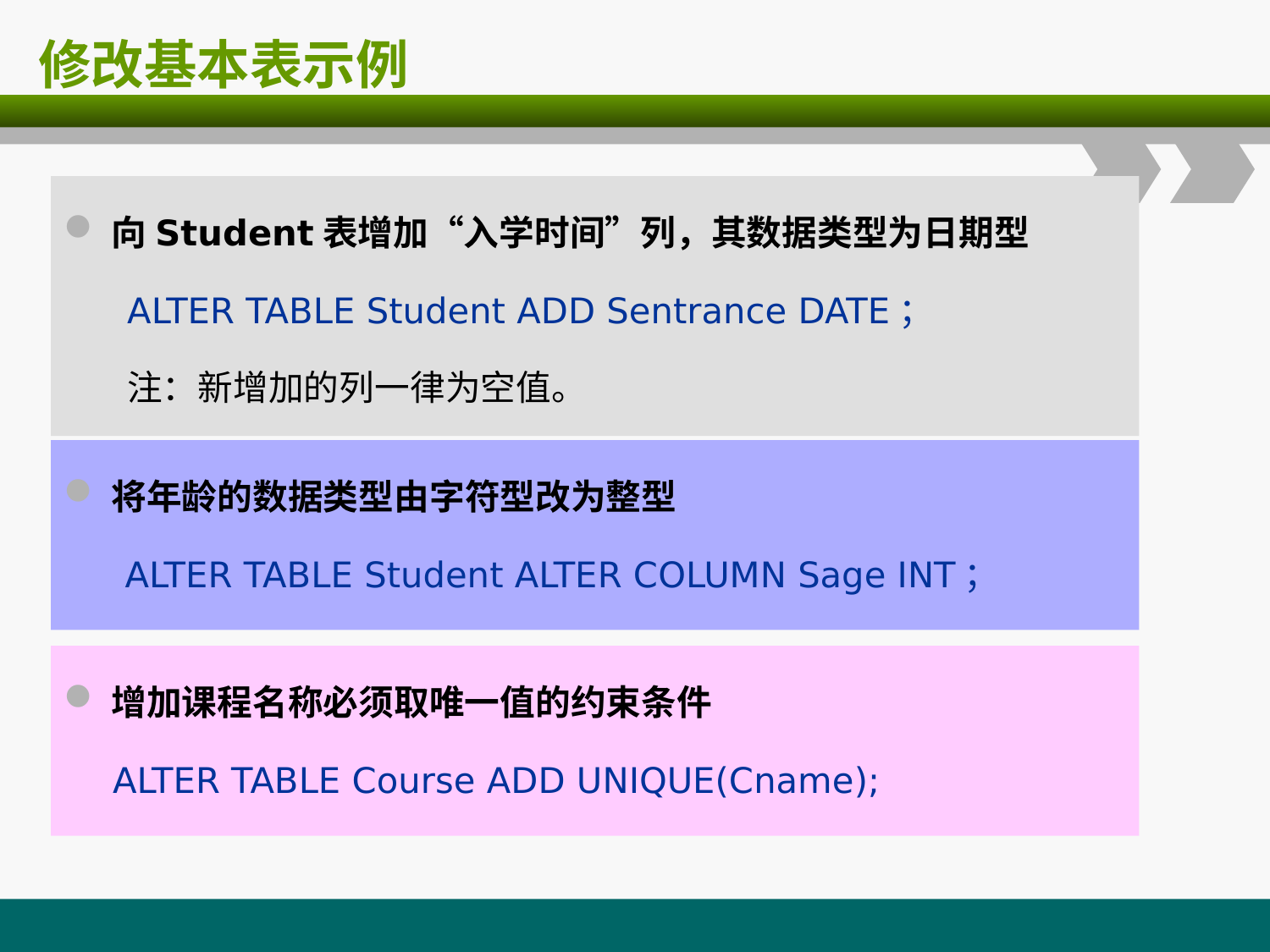

# 修改基本表示例
向Student表增加“入学时间”列，其数据类型为日期型
ALTER TABLE Student ADD Sentrance DATE；
注：新增加的列一律为空值。
将年龄的数据类型由字符型改为整型
     ALTER TABLE Student ALTER COLUMN Sage INT；

增加课程名称必须取唯一值的约束条件
    ALTER TABLE Course ADD UNIQUE(Cname);